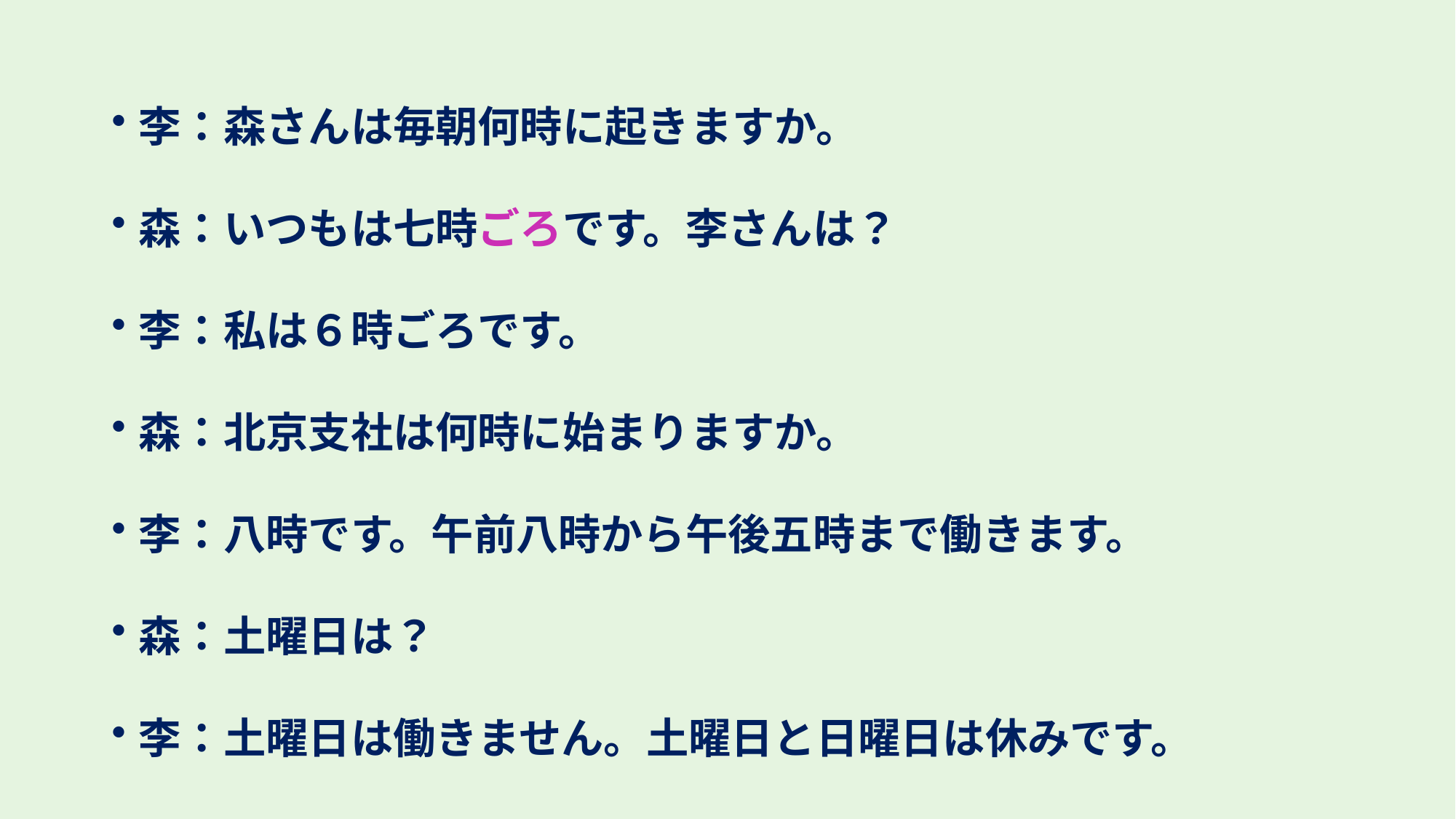

李：森さんは毎朝何時に起きますか。
森：いつもは七時ごろです。李さんは？
李：私は６時ごろです。
森：北京支社は何時に始まりますか。
李：八時です。午前八時から午後五時まで働きます。
森：土曜日は？
李：土曜日は働きません。土曜日と日曜日は休みです。